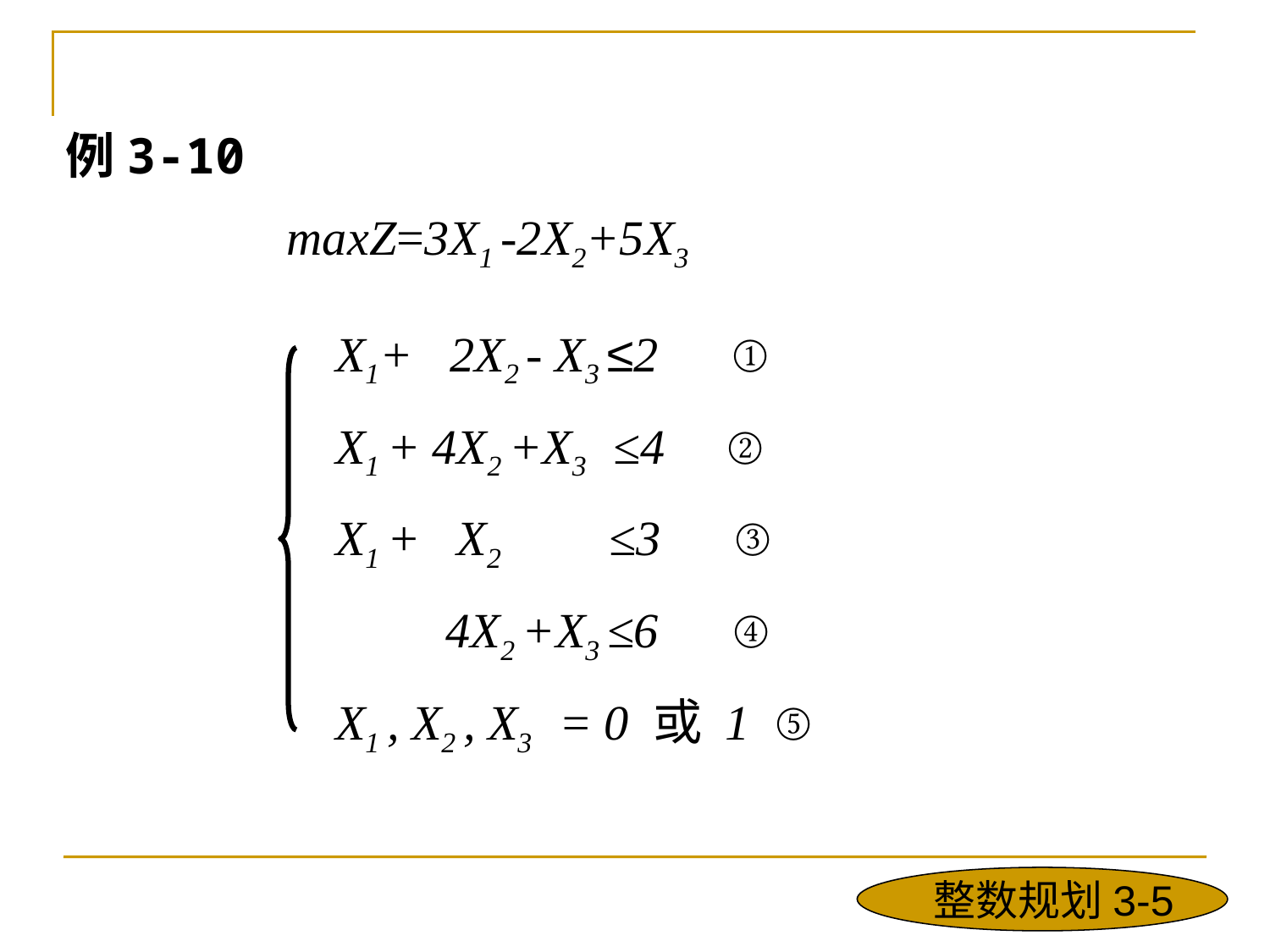

例3-10
maxZ=3X1 -2X2+5X3
X1+   2X2 - X3 ≤2      ①
X1 + 4X2 +X3   ≤4     ②
X1 +   X2          ≤3      ③
         4X2 +X3 ≤6      ④
X1 , X2 , X3   = 0 或 1  ⑤

整数规划3-5